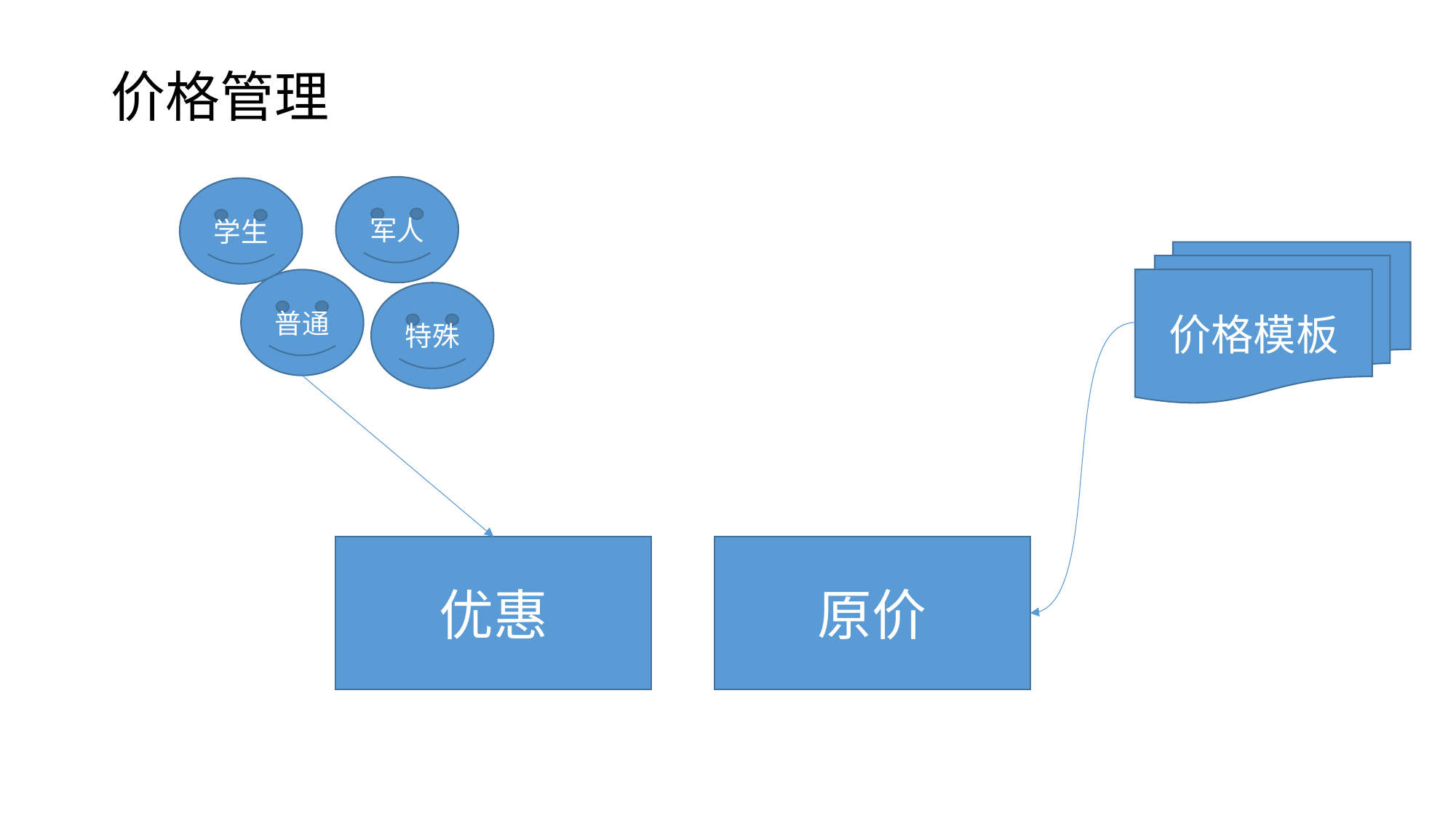

# 价格管理
军人
学生
价格模板
普通
特殊
优惠
原价